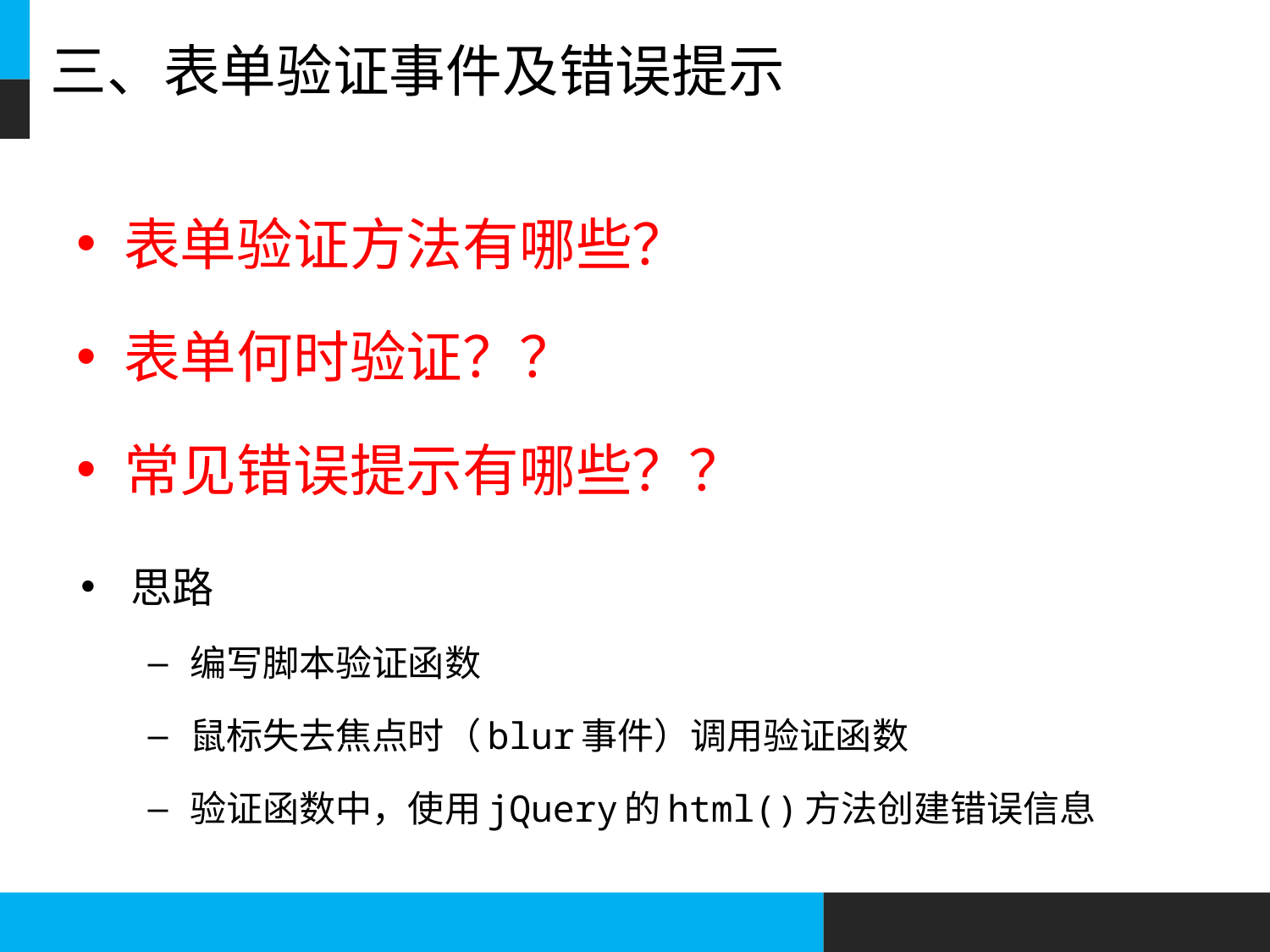

# 三、表单验证事件及错误提示
表单验证方法有哪些？
表单何时验证？？
常见错误提示有哪些？？

思路
编写脚本验证函数
鼠标失去焦点时（blur事件）调用验证函数
验证函数中，使用jQuery的html()方法创建错误信息